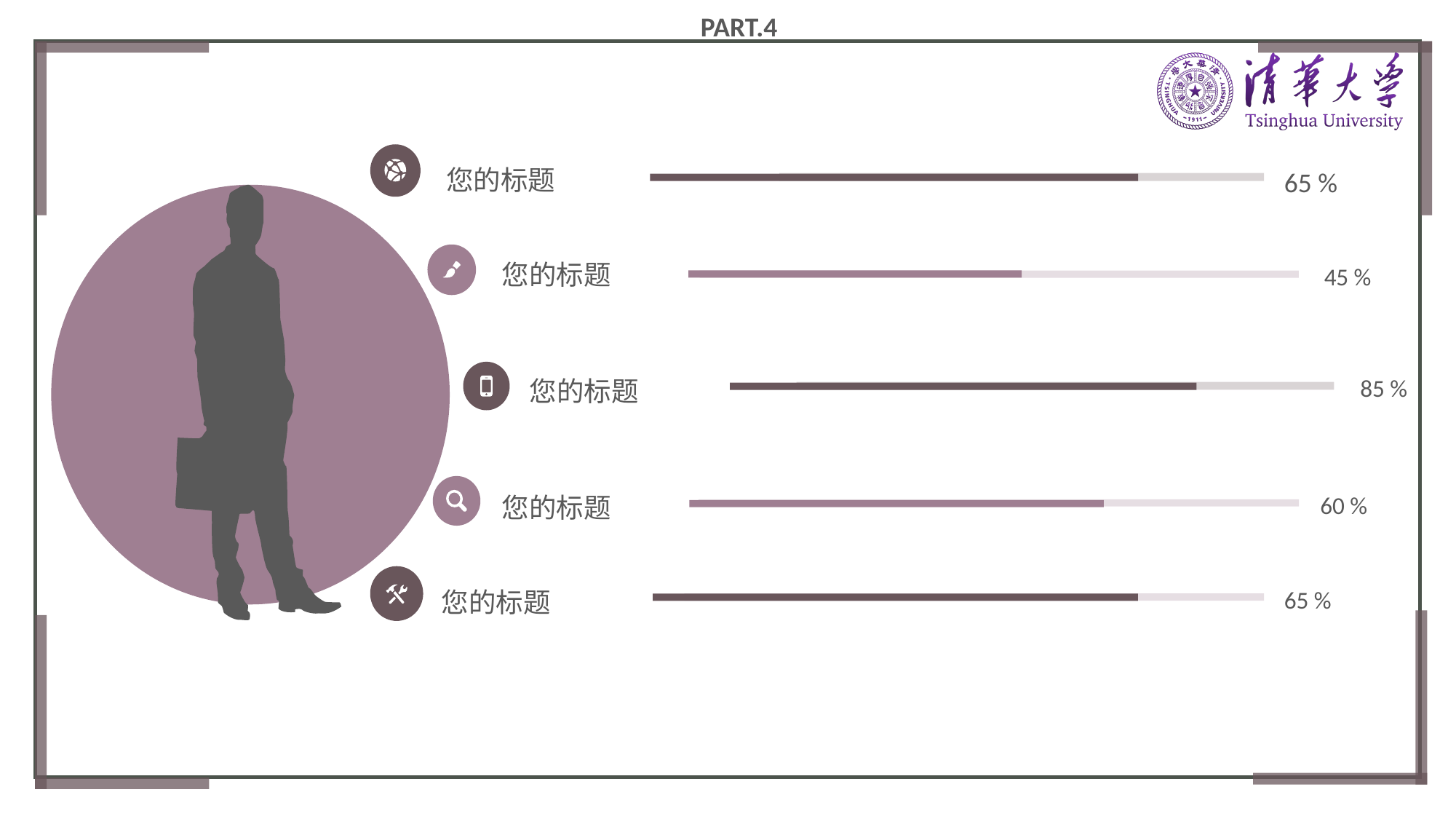

PART.4

您的标题

65 %

您的标题

45 %

85 %
您的标题

您的标题

60 %

65 %
您的标题